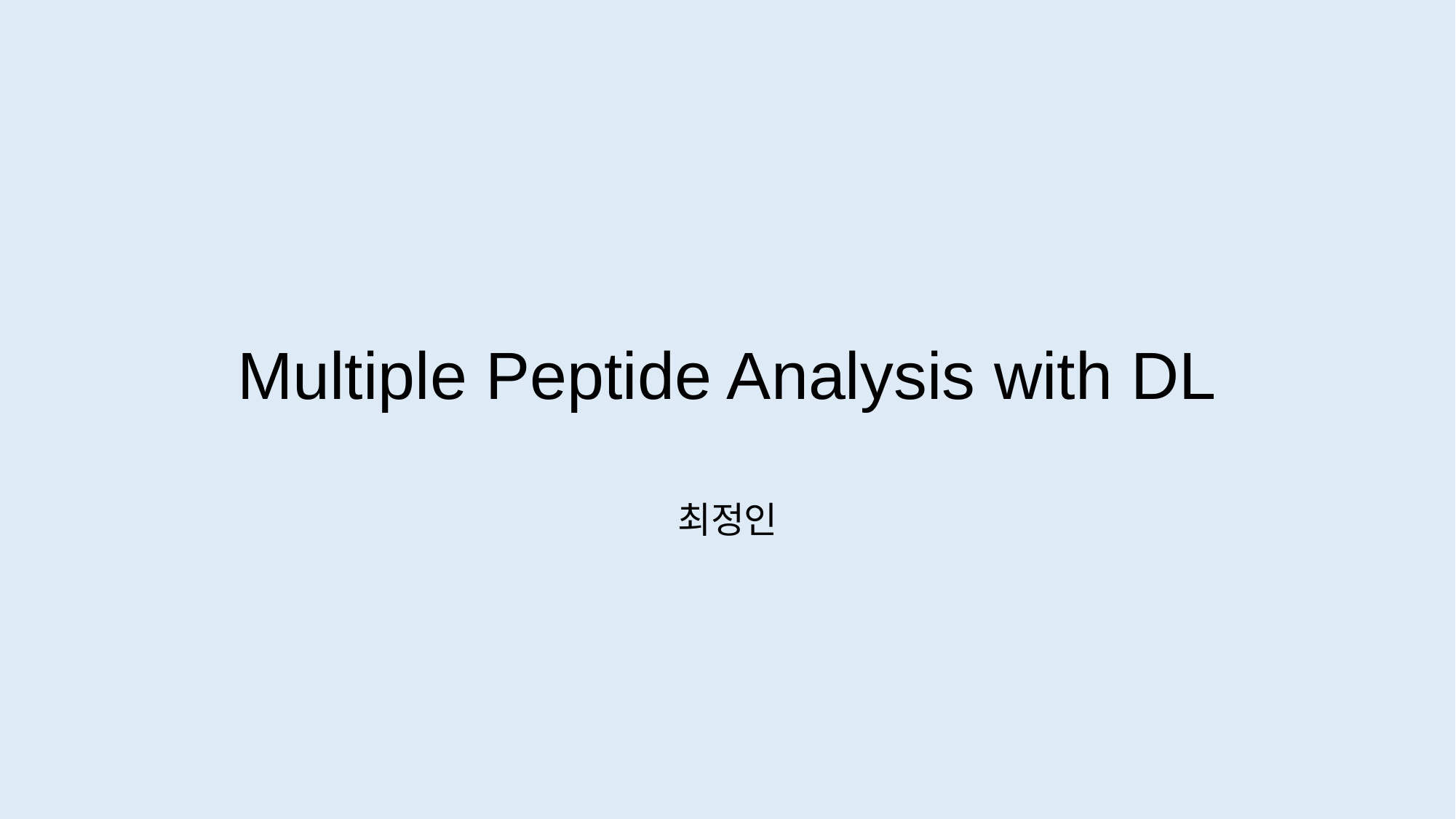

# Multiple Peptide Analysis with DL
최정인